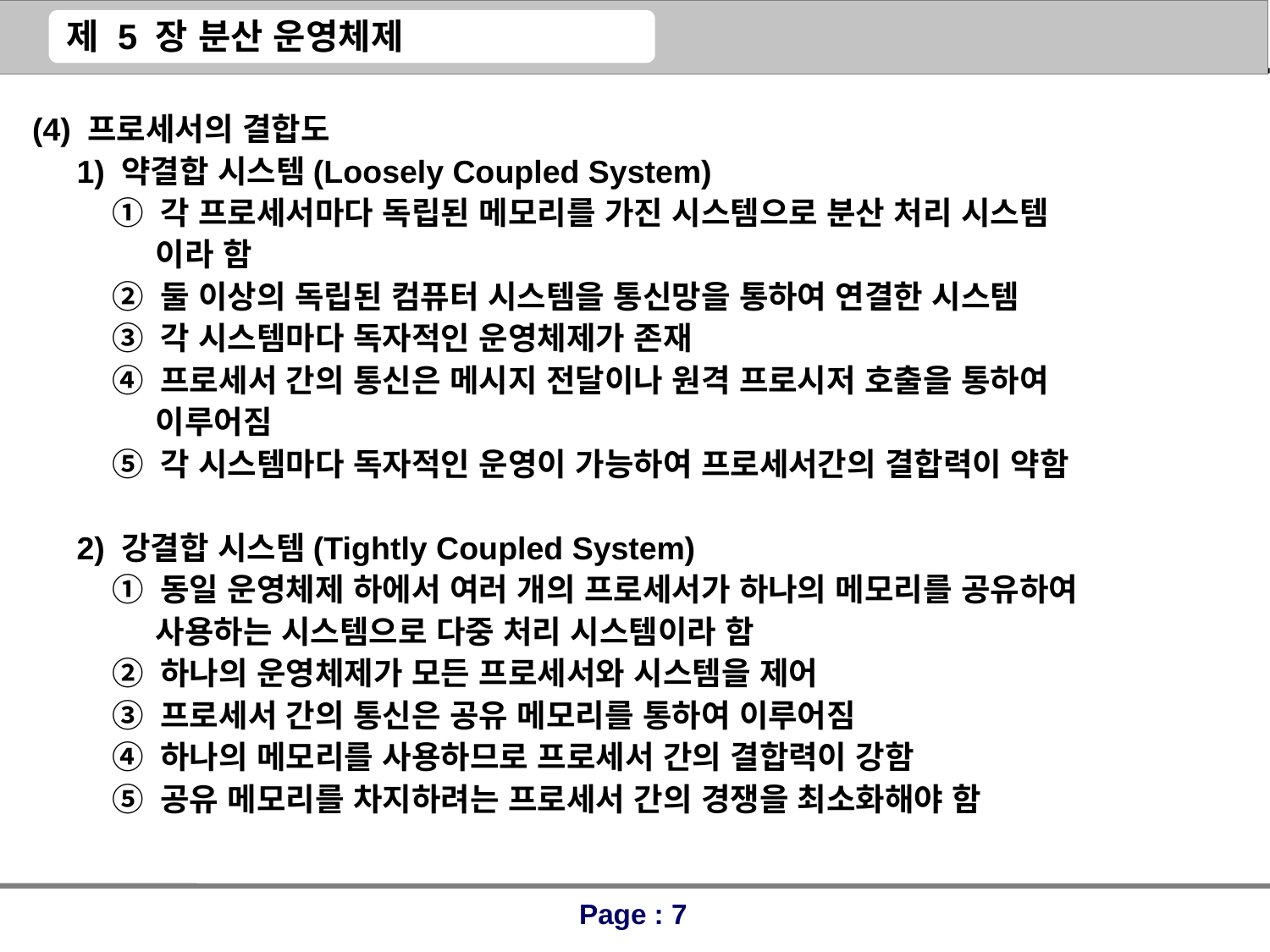

(4) 프로세서의 결합도
     1) 약결합 시스템(Loosely Coupled System)
         ① 각 프로세서마다 독립된 메모리를 가진 시스템으로 분산 처리 시스템
             이라 함
         ② 둘 이상의 독립된 컴퓨터 시스템을 통신망을 통하여 연결한 시스템
         ③ 각 시스템마다 독자적인 운영체제가 존재
         ④ 프로세서 간의 통신은 메시지 전달이나 원격 프로시저 호출을 통하여
             이루어짐
         ⑤ 각 시스템마다 독자적인 운영이 가능하여 프로세서간의 결합력이 약함

     2) 강결합 시스템(Tightly Coupled System)
         ① 동일 운영체제 하에서 여러 개의 프로세서가 하나의 메모리를 공유하여
             사용하는 시스템으로 다중 처리 시스템이라 함
         ② 하나의 운영체제가 모든 프로세서와 시스템을 제어
         ③ 프로세서 간의 통신은 공유 메모리를 통하여 이루어짐
         ④ 하나의 메모리를 사용하므로 프로세서 간의 결합력이 강함
         ⑤ 공유 메모리를 차지하려는 프로세서 간의 경쟁을 최소화해야 함

Page : 7